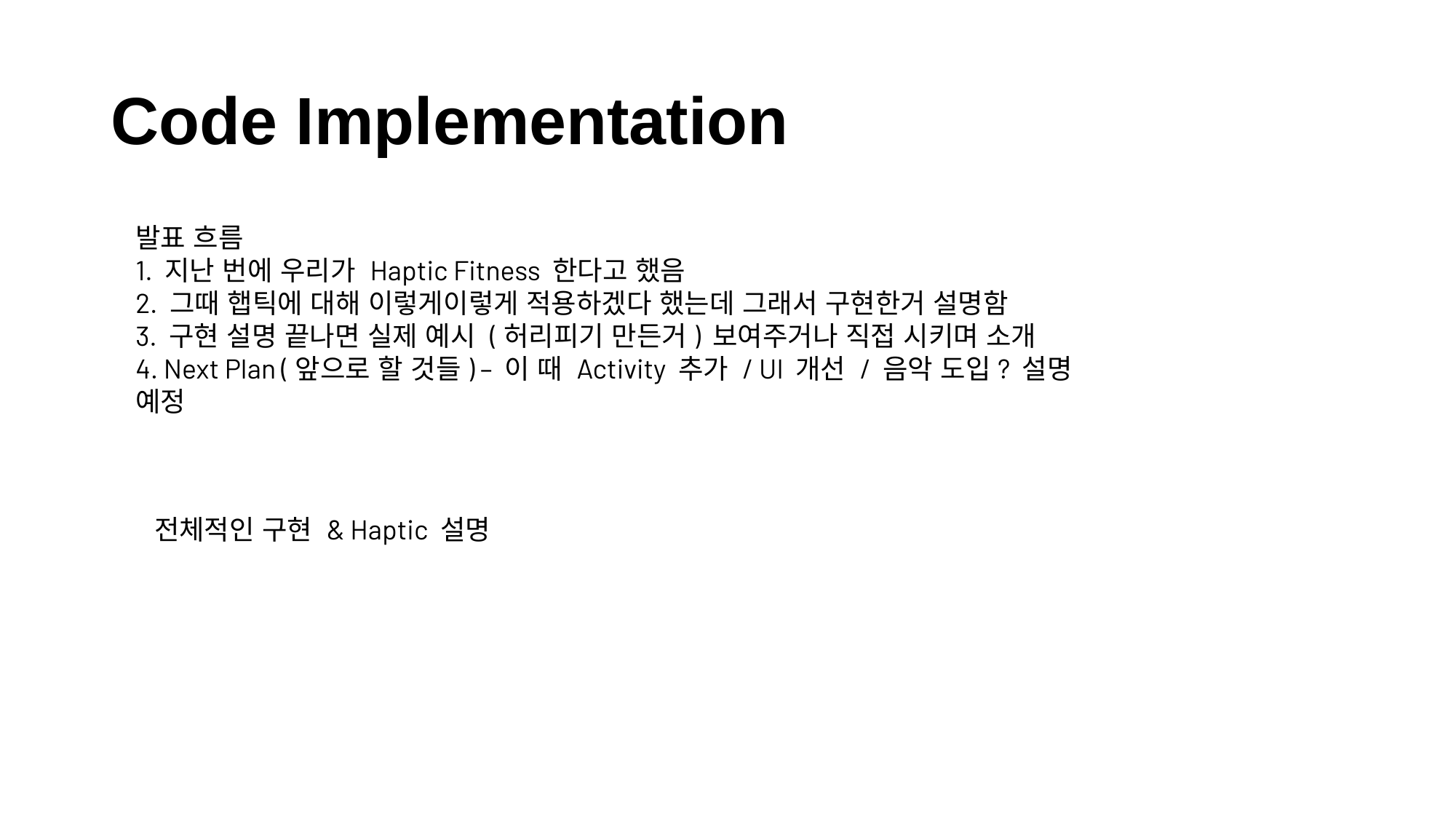

# Code Implementation
발표 흐름
1. 지난 번에 우리가 Haptic Fitness 한다고 했음
2. 그때 햅틱에 대해 이렇게이렇게 적용하겠다 했는데 그래서 구현한거 설명함
3. 구현 설명 끝나면 실제 예시 (허리피기 만든거) 보여주거나 직접 시키며 소개
4. Next Plan (앞으로 할 것들) – 이 때 Activity 추가 / UI 개선 / 음악 도입? 설명 예정
전체적인 구현 & Haptic 설명